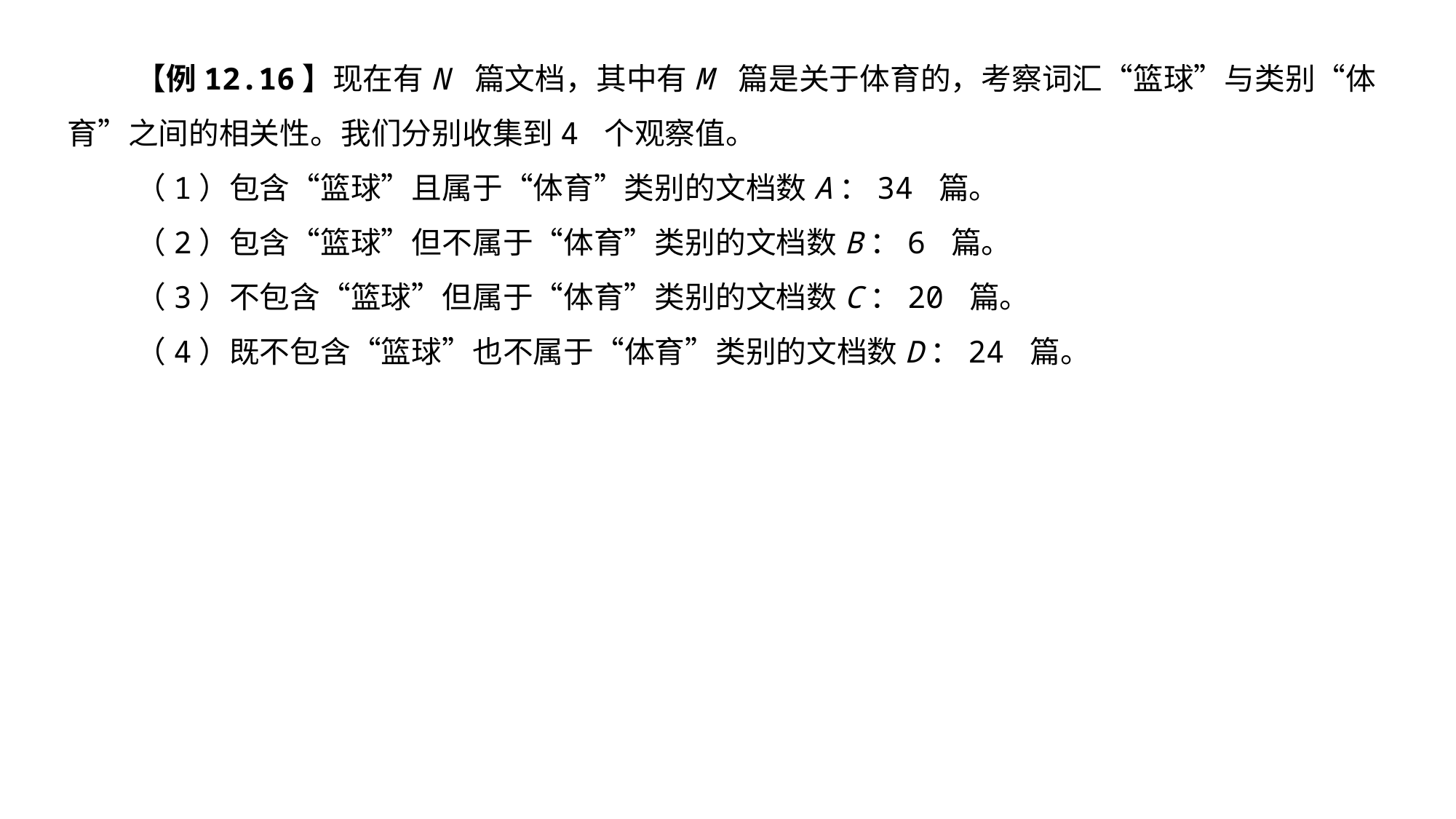

【例12.16】现在有N 篇文档，其中有M 篇是关于体育的，考察词汇“篮球”与类别“体育”之间的相关性。我们分别收集到4 个观察值。
（1）包含“篮球”且属于“体育”类别的文档数A：34 篇。
（2）包含“篮球”但不属于“体育”类别的文档数B：6 篇。
（3）不包含“篮球”但属于“体育”类别的文档数C：20 篇。
（4）既不包含“篮球”也不属于“体育”类别的文档数D：24 篇。